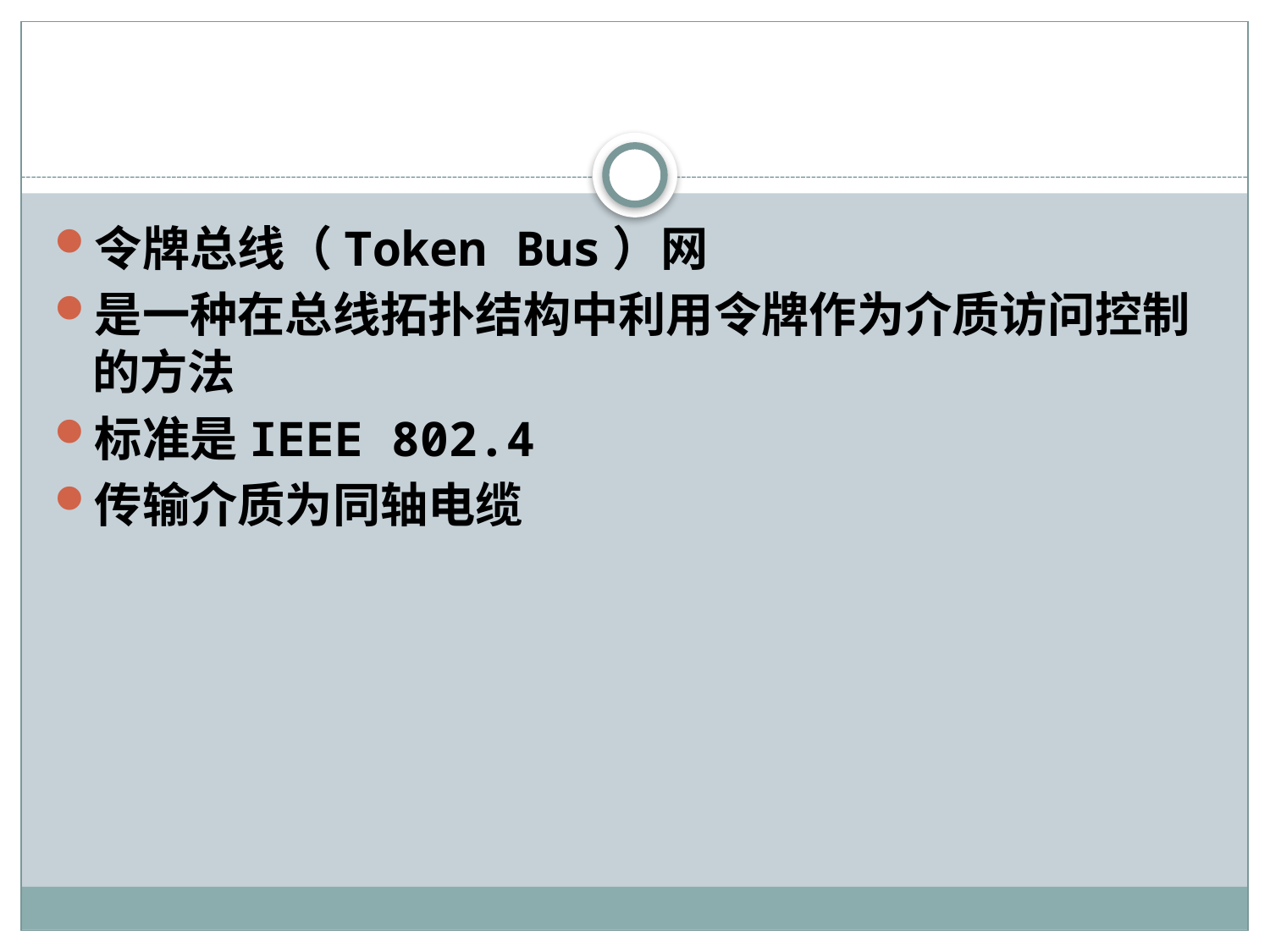

#
令牌总线（Token Bus）网
是一种在总线拓扑结构中利用令牌作为介质访问控制的方法
标准是IEEE 802.4
传输介质为同轴电缆